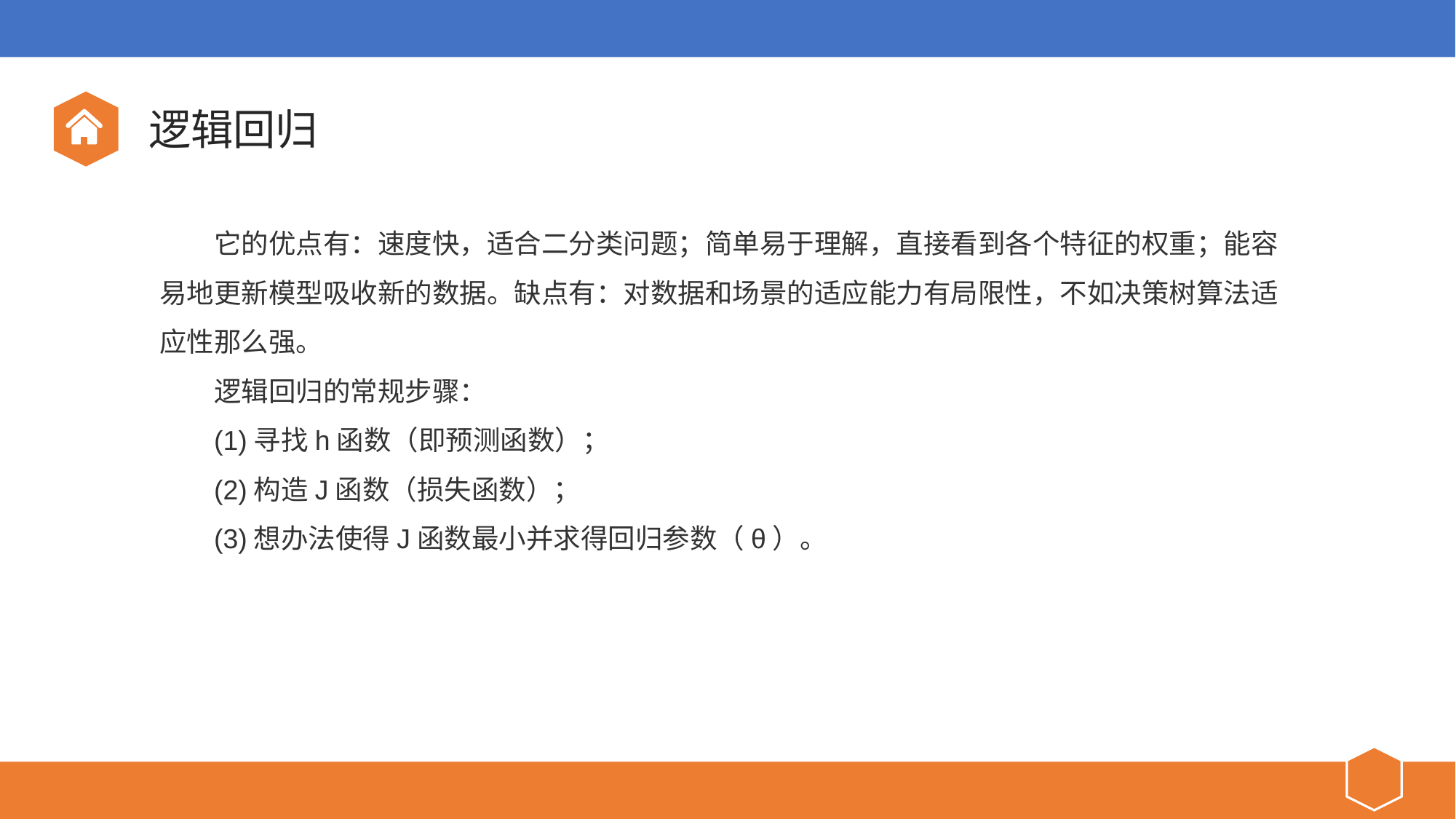

逻辑回归

它的优点有：速度快，适合二分类问题；简单易于理解，直接看到各个特征的权重；能容易地更新模型吸收新的数据。缺点有：对数据和场景的适应能力有局限性，不如决策树算法适应性那么强。
逻辑回归的常规步骤：
(1)寻找h函数（即预测函数）；
(2)构造J函数（损失函数）；
(3)想办法使得J函数最小并求得回归参数（θ）。
18